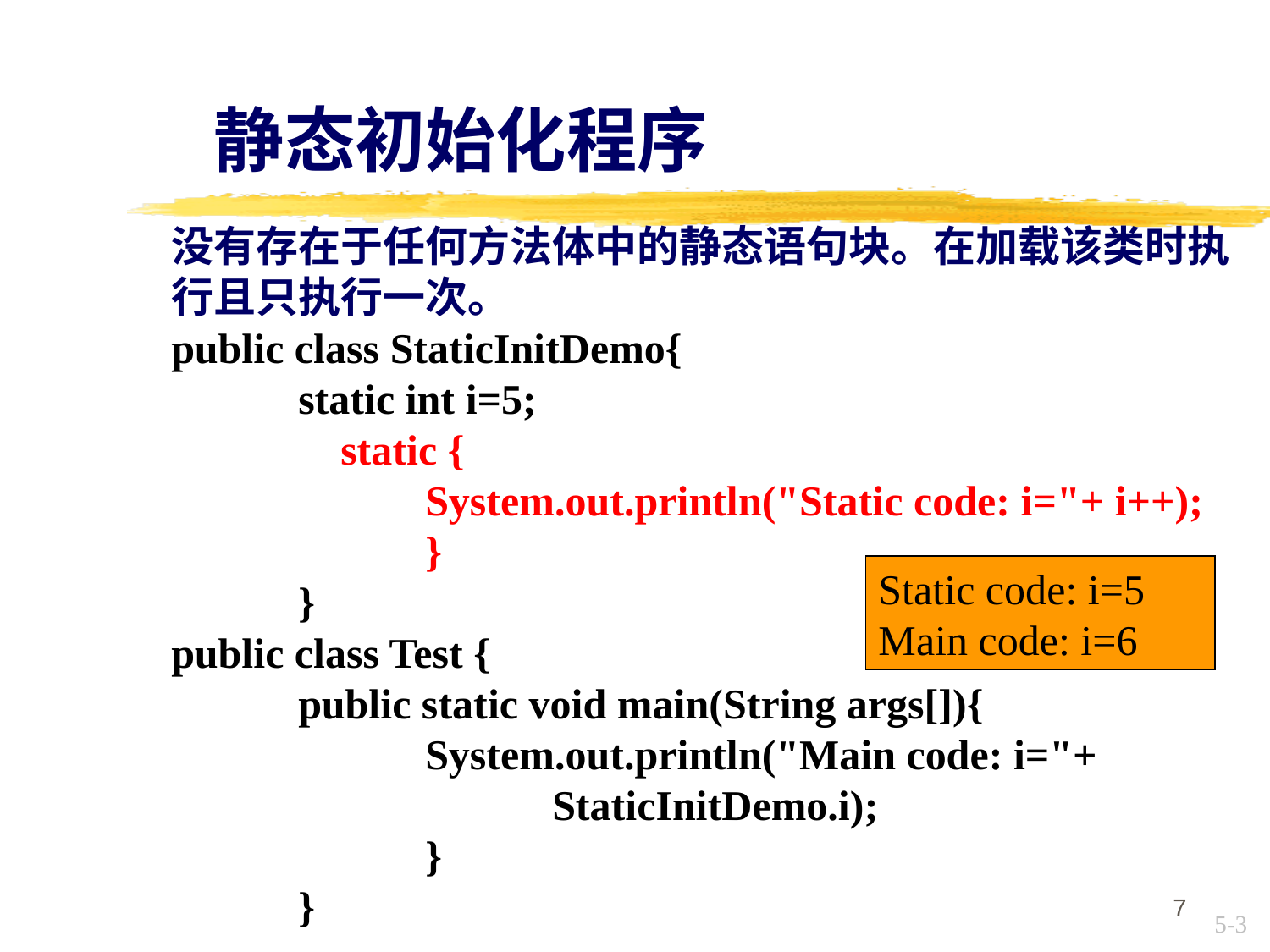

静态初始化程序
没有存在于任何方法体中的静态语句块。在加载该类时执行且只执行一次。
public class StaticInitDemo{
	static int i=5;
	    static {
		System.out.println("Static code: i="+ i++);
		}
	}
public class Test {
	public static void main(String args[]){
		System.out.println("Main code: i="+
			StaticInitDemo.i);
		}
	}
Static code: i=5
Main code: i=6
7
5-3